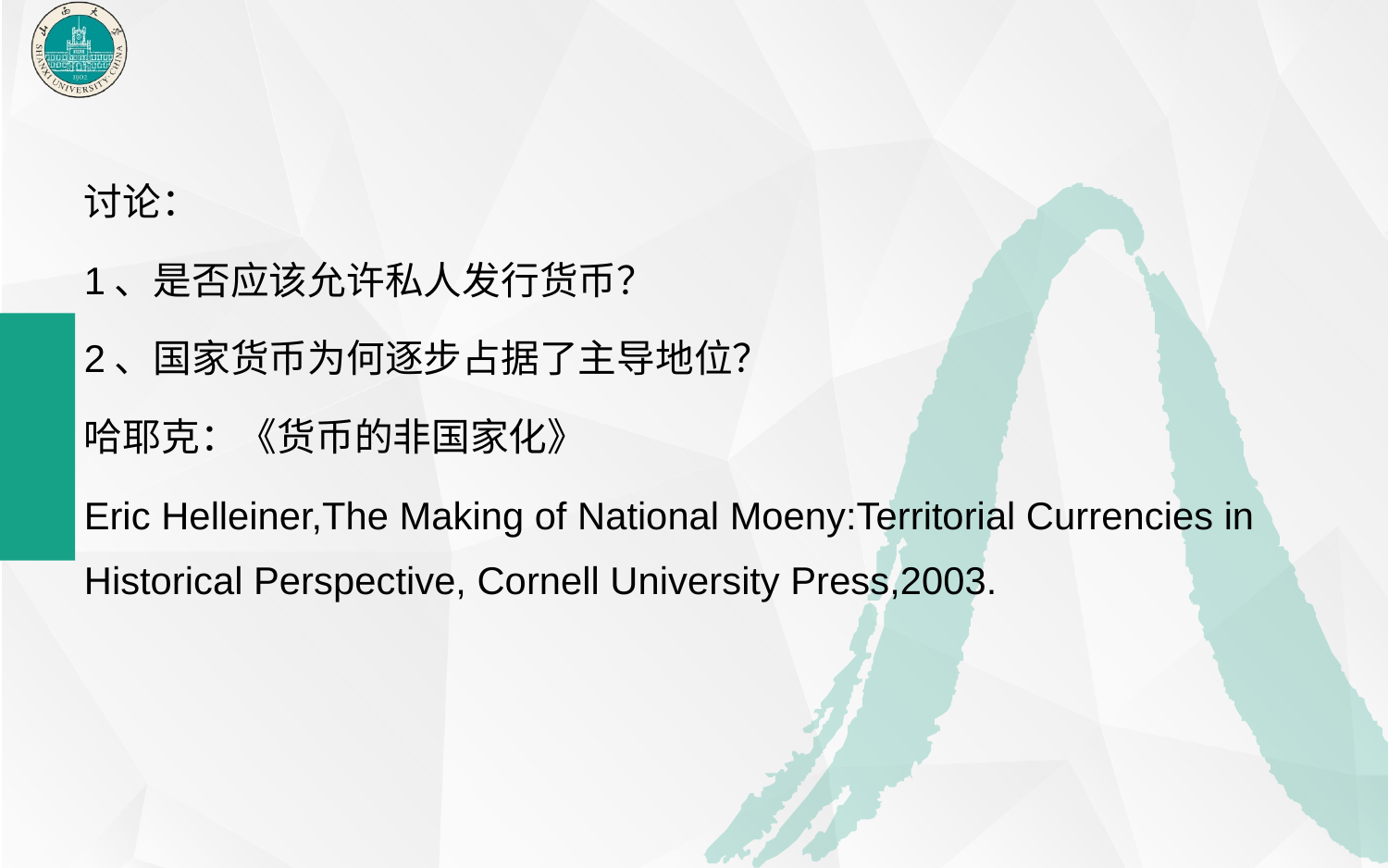

讨论：
1、是否应该允许私人发行货币？
2、国家货币为何逐步占据了主导地位？
哈耶克：《货币的非国家化》
Eric Helleiner,The Making of National Moeny:Territorial Currencies in Historical Perspective, Cornell University Press,2003.